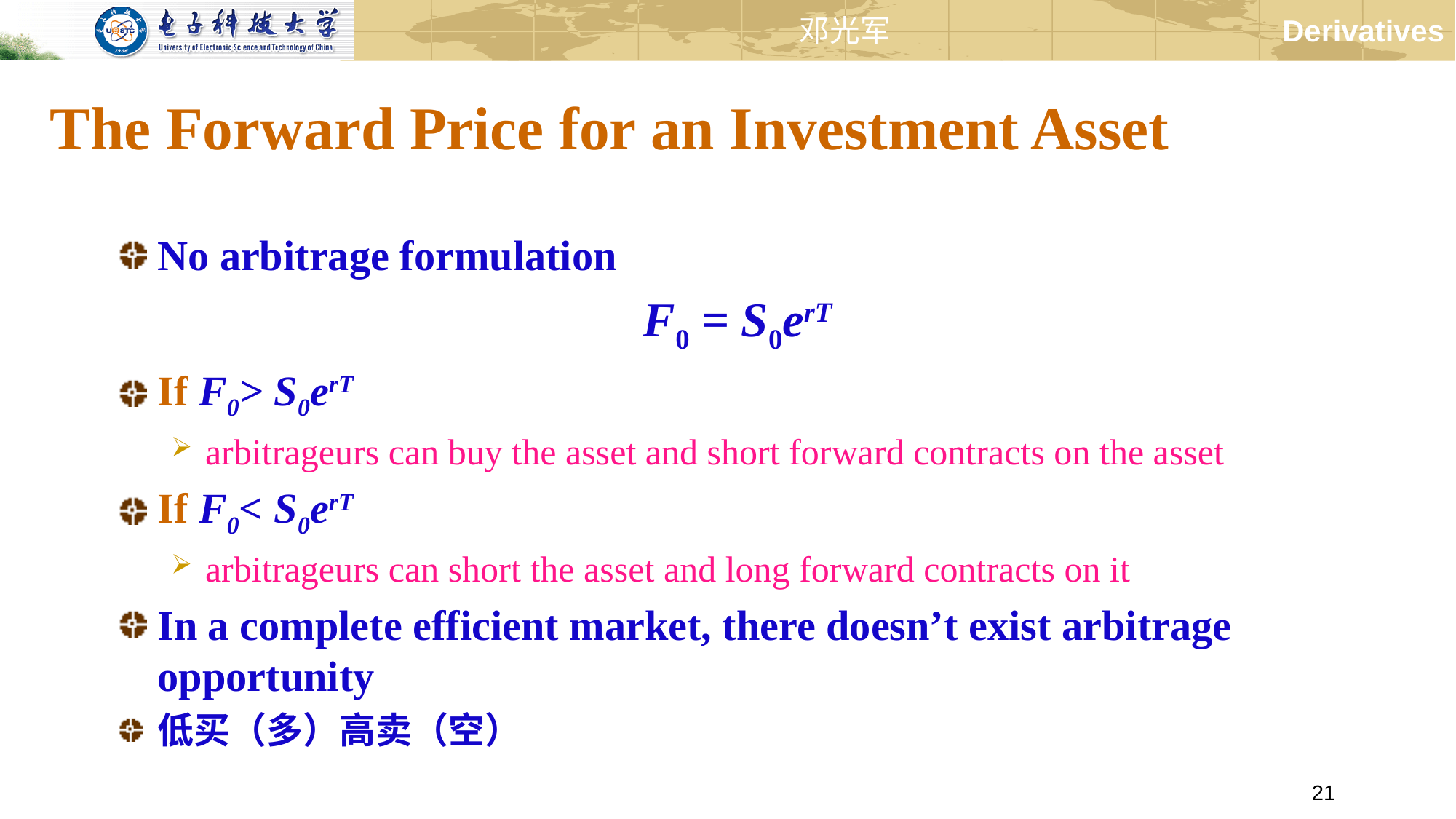

# The Forward Price for an Investment Asset
No arbitrage formulation
F0 = S0erT
If F0> S0erT
arbitrageurs can buy the asset and short forward contracts on the asset
If F0< S0erT
arbitrageurs can short the asset and long forward contracts on it
In a complete efficient market, there doesn’t exist arbitrage opportunity
低买（多）高卖（空）